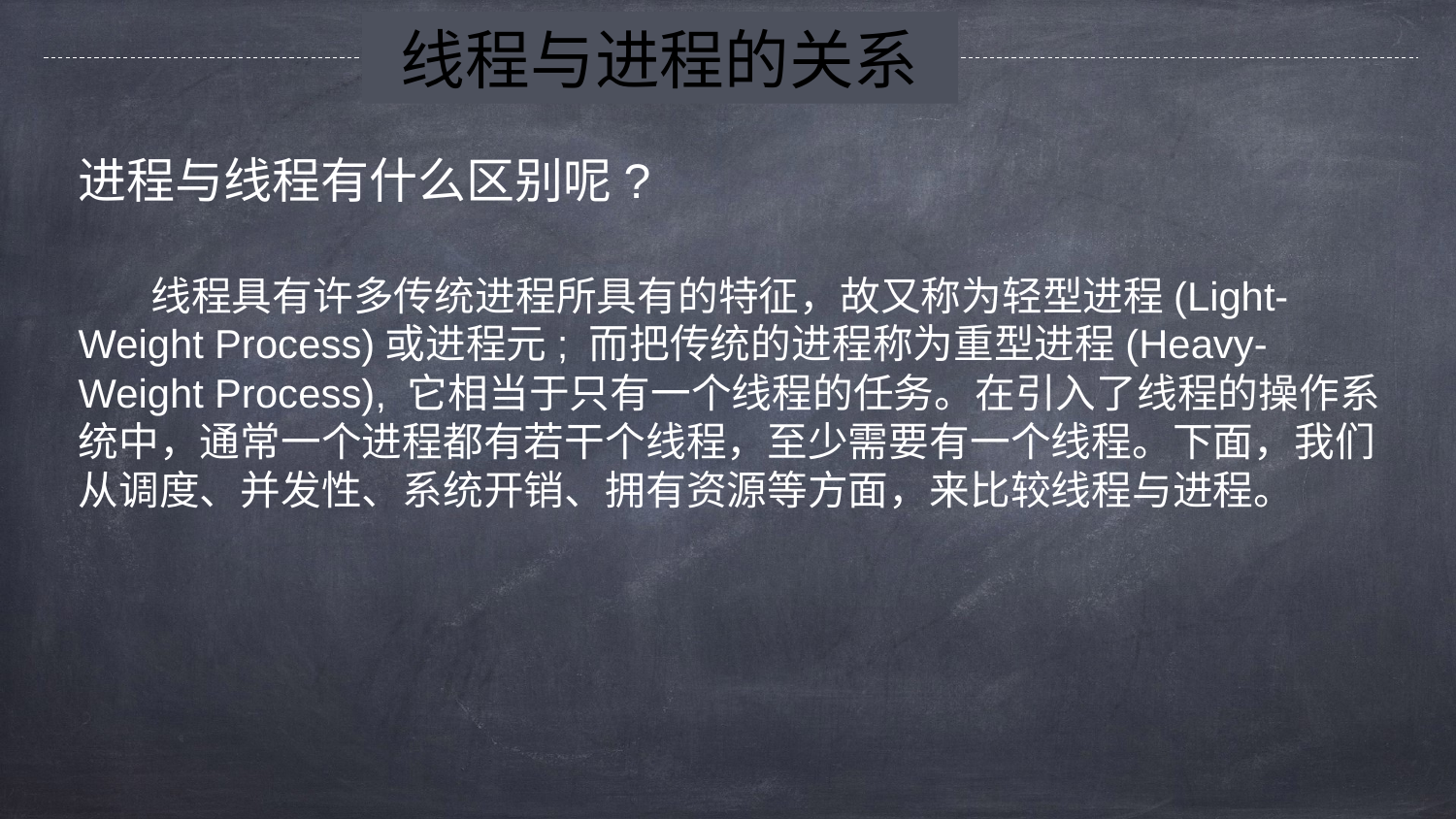

线程与进程的关系
进程与线程有什么区别呢?
       线程具有许多传统进程所具有的特征，故又称为轻型进程(Light-Weight Process)或进程元; 而把传统的进程称为重型进程(Heavy-Weight Process), 它相当于只有一个线程的任务。在引入了线程的操作系统中，通常一个进程都有若干个线程，至少需要有一个线程。下面，我们从调度、并发性、系统开销、拥有资源等方面，来比较线程与进程。